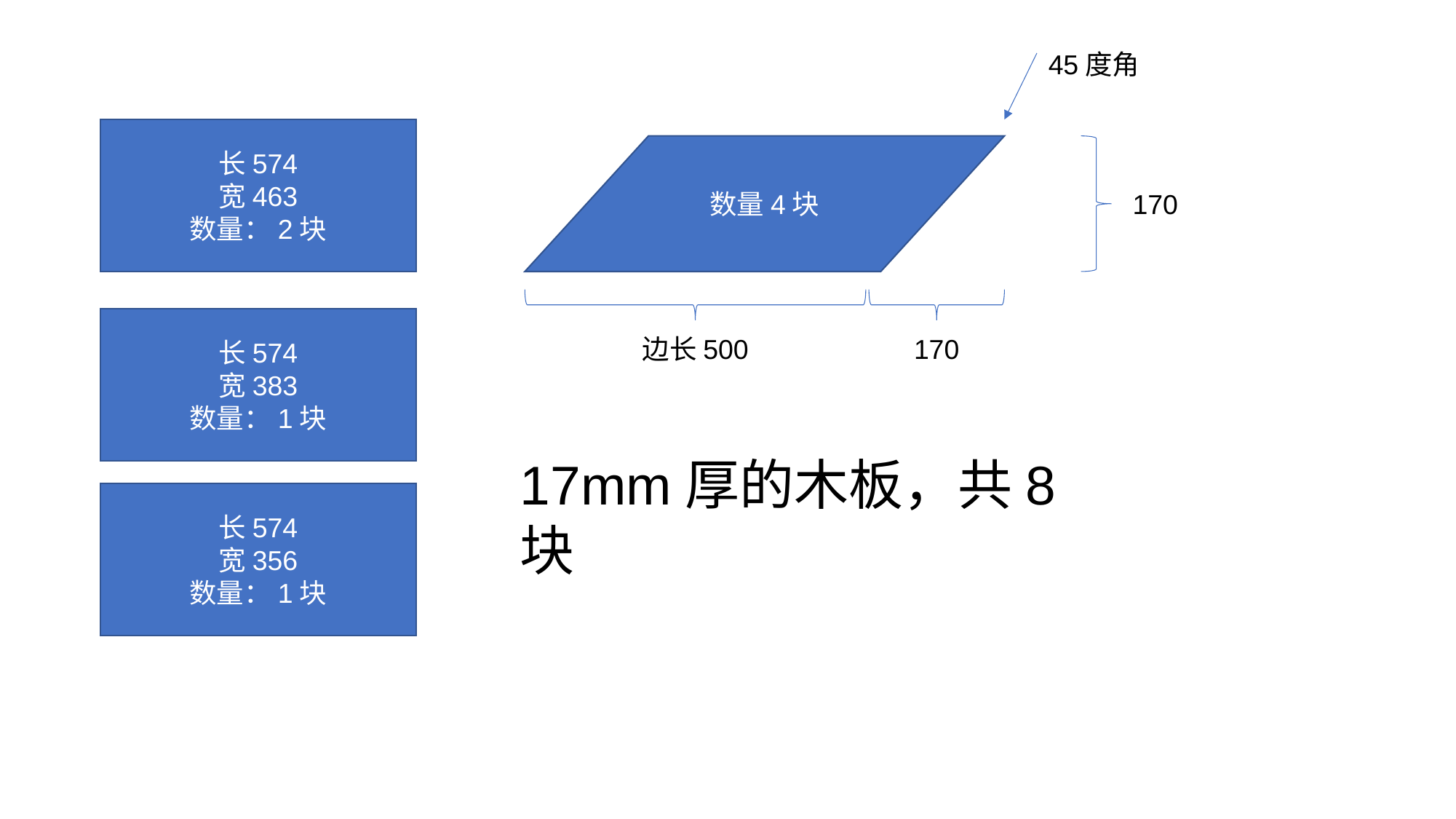

45度角
长574
宽463
数量：2块

数量4块

170

长574
宽383
数量：1块
边长500
170
17mm厚的木板，共8块
长574
宽356
数量：1块